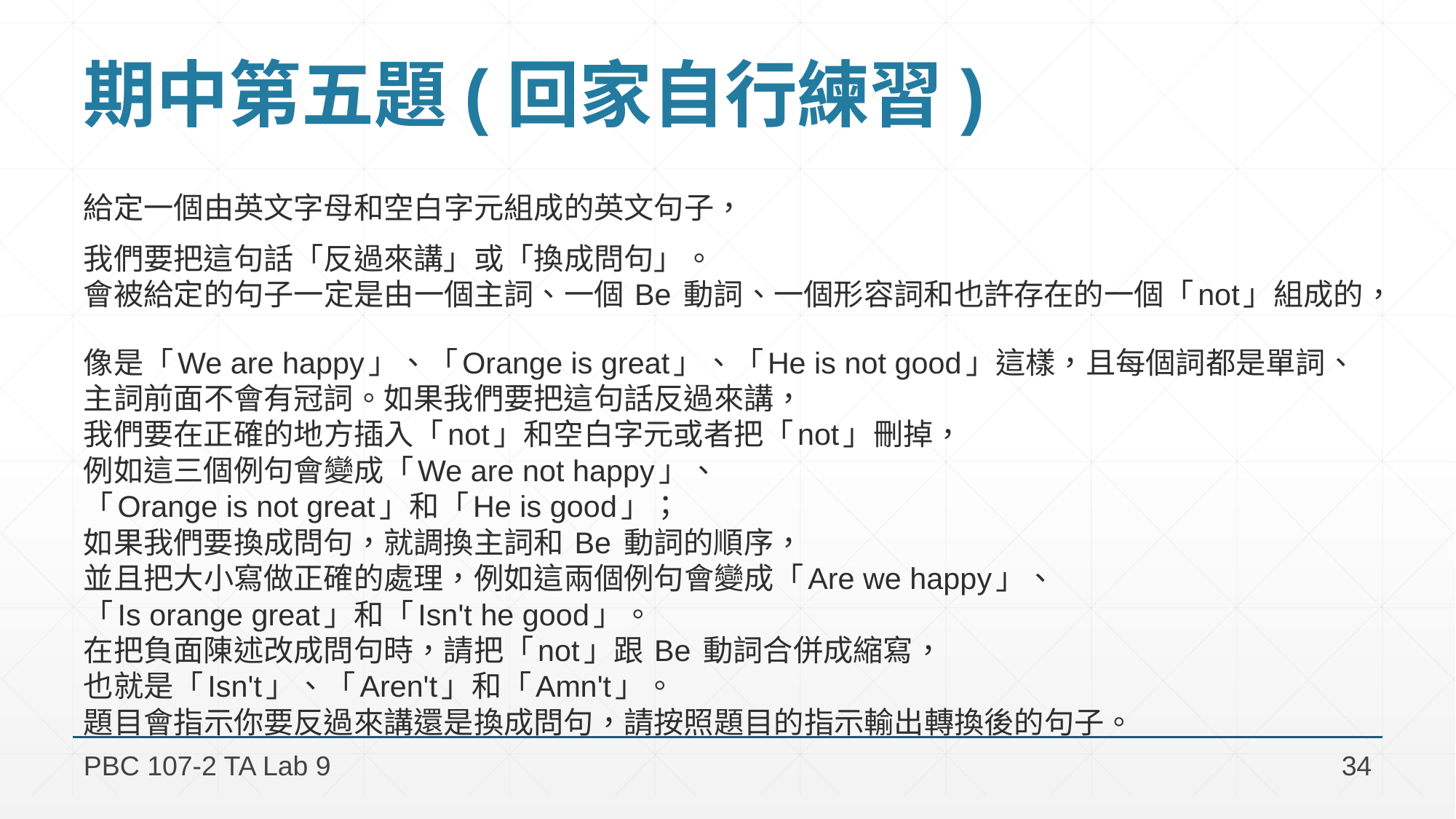

# 期中第五題(回家自行練習)
給定一個由英文字母和空白字元組成的英文句子，
我們要把這句話「反過來講」或「換成問句」。
會被給定的句子一定是由一個主詞、一個 Be 動詞、一個形容詞和也許存在的一個「not」組成的，
像是「We are happy」、「Orange is great」、「He is not good」這樣，且每個詞都是單詞、
主詞前面不會有冠詞。如果我們要把這句話反過來講，
我們要在正確的地方插入「not」和空白字元或者把「not」刪掉，
例如這三個例句會變成「We are not happy」、
「Orange is not great」和「He is good」；
如果我們要換成問句，就調換主詞和 Be 動詞的順序，
並且把大小寫做正確的處理，例如這兩個例句會變成「Are we happy」、
「Is orange great」和「Isn't he good」。
在把負面陳述改成問句時，請把「not」跟 Be 動詞合併成縮寫，
也就是「Isn't」、「Aren't」和「Amn't」。
題目會指示你要反過來講還是換成問句，請按照題目的指示輸出轉換後的句子。
PBC 107-2 TA Lab 9
34